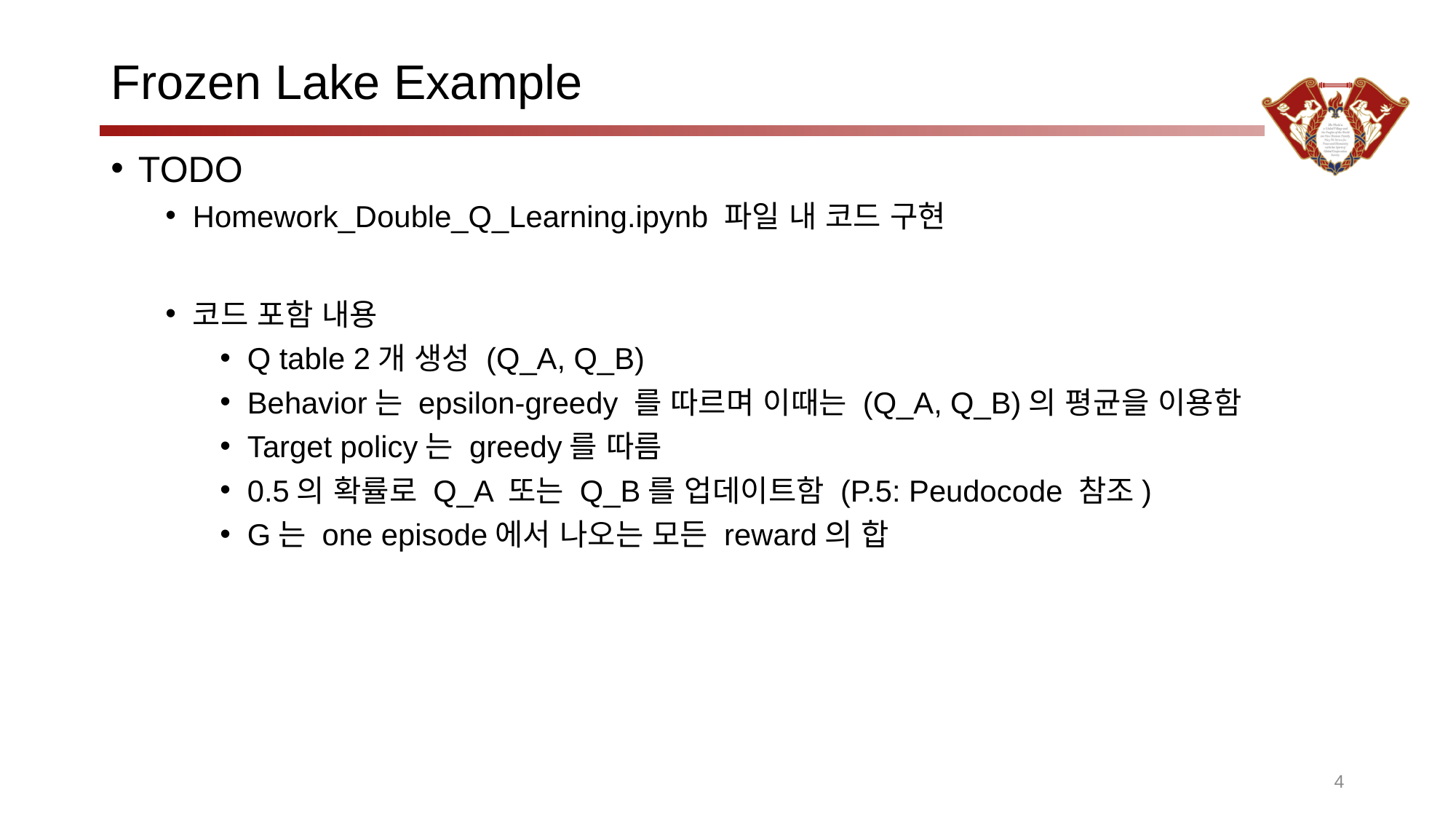

# Frozen Lake Example
TODO
Homework_Double_Q_Learning.ipynb 파일 내 코드 구현

코드 포함 내용
Q table 2개 생성 (Q_A, Q_B)
Behavior는 epsilon-greedy 를 따르며 이때는 (Q_A, Q_B)의 평균을 이용함
Target policy는 greedy를 따름
0.5의 확률로 Q_A 또는 Q_B를 업데이트함 (P.5: Peudocode 참조)
G는 one episode에서 나오는 모든 reward의 합

4